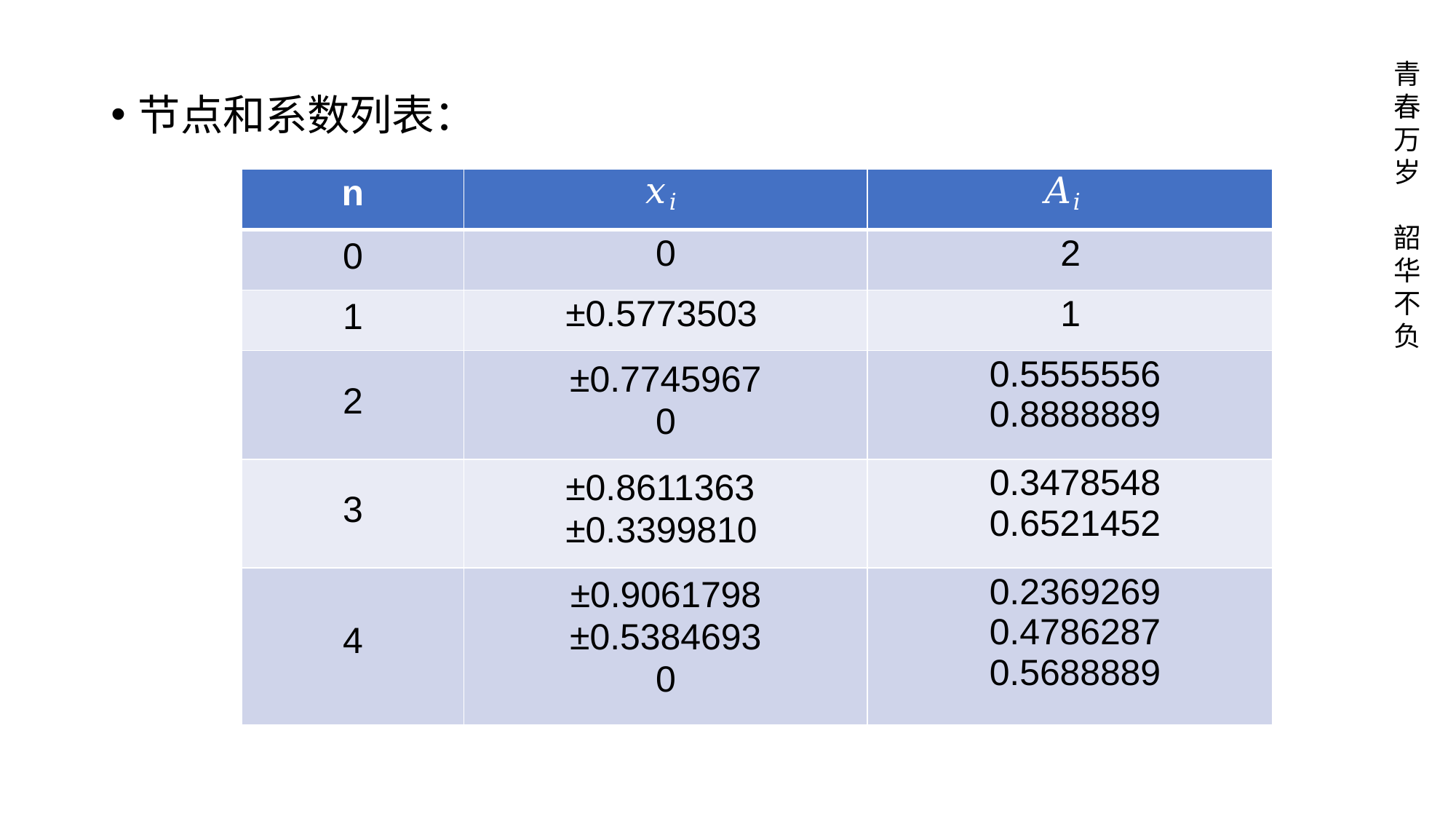

青 春 万 岁
节点和系数列表：
| n | 𝑥𝑖 | 𝐴𝑖 |
| --- | --- | --- |
| 0 | 0 | 2 |
| 1 | ±0.5773503 | 1 |
| 2 | ±0.7745967 0 | 0.5555556 0.8888889 |
| 3 | ±0.8611363 ±0.3399810 | 0.3478548 0.6521452 |
| 4 | ±0.9061798 ±0.5384693 0 | 0.2369269 0.4786287 0.5688889 |
韶 华 不 负